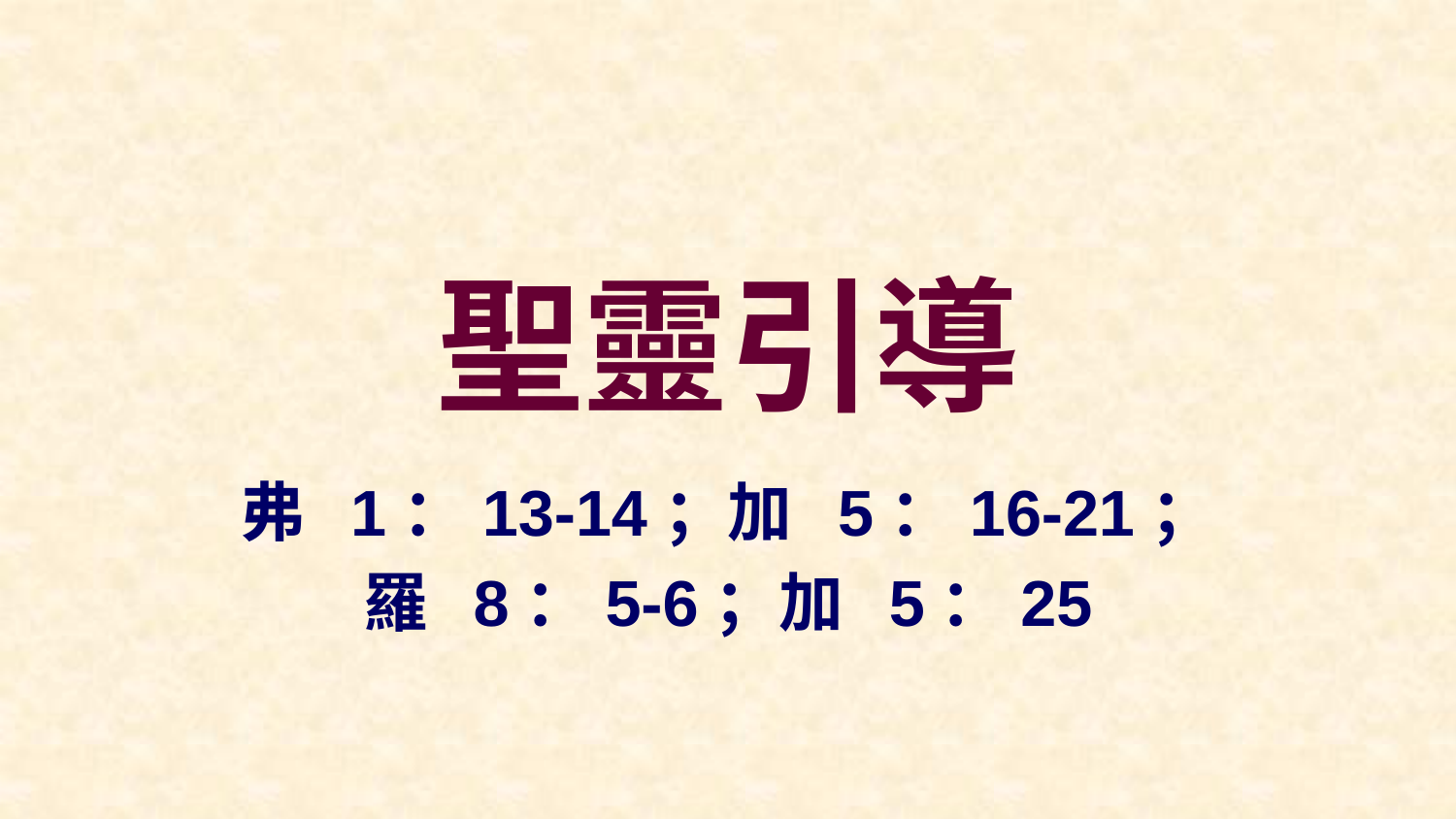

# 聖靈引導
弗  1：13-14；加  5：16-21；
羅  8：5-6；加  5：25